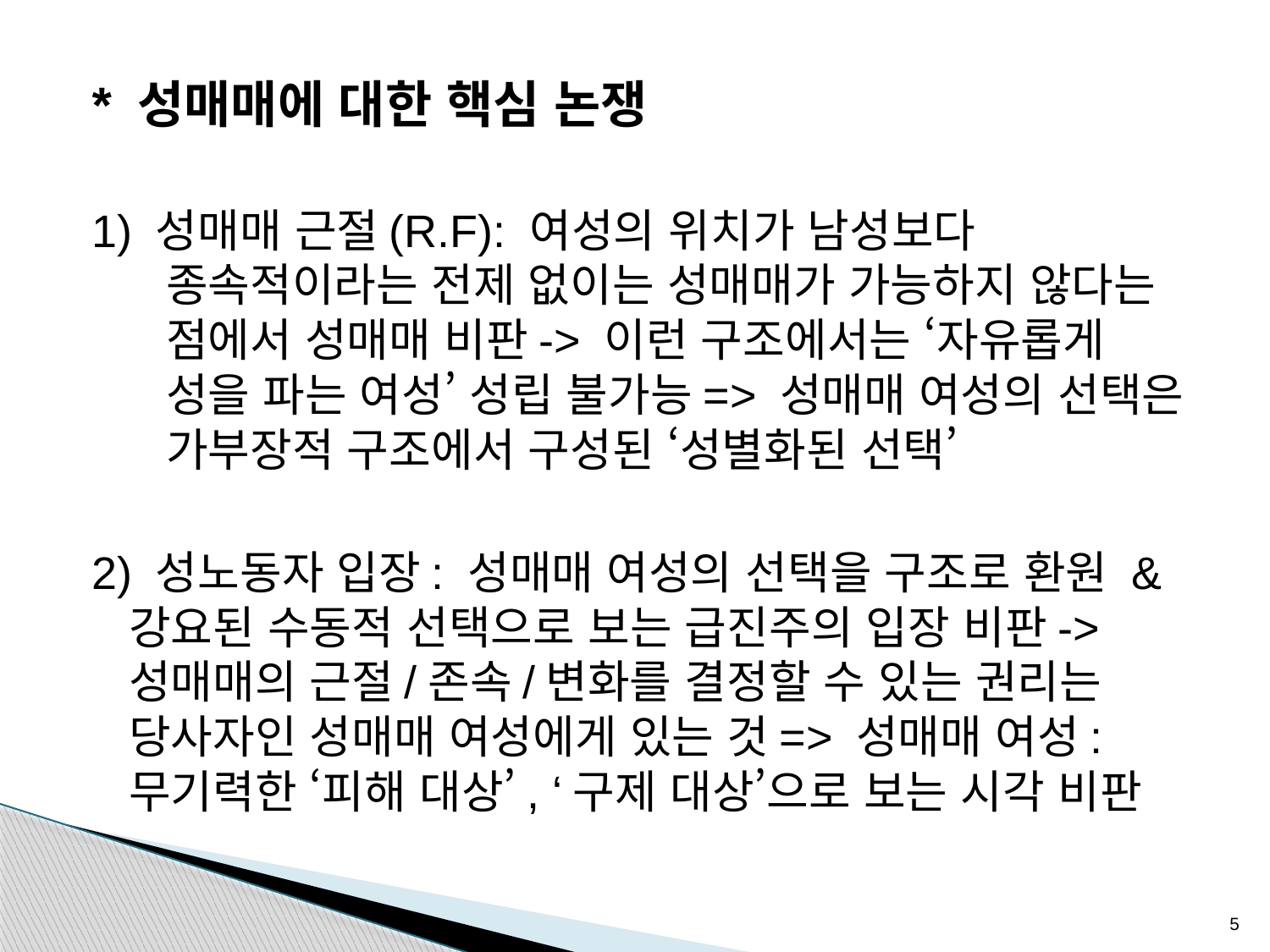

* 성매매에 대한 핵심 논쟁

1) 성매매 근절(R.F): 여성의 위치가 남성보다 종속적이라는 전제 없이는 성매매가 가능하지 않다는 점에서 성매매 비판-> 이런 구조에서는 ‘자유롭게 성을 파는 여성’ 성립 불가능=> 성매매 여성의 선택은 가부장적 구조에서 구성된 ‘성별화된 선택’

2) 성노동자 입장: 성매매 여성의 선택을 구조로 환원 & 강요된 수동적 선택으로 보는 급진주의 입장 비판-> 성매매의 근절/존속/변화를 결정할 수 있는 권리는 당사자인 성매매 여성에게 있는 것=> 성매매 여성: 무기력한 ‘피해 대상’, ‘구제 대상’으로 보는 시각 비판

5